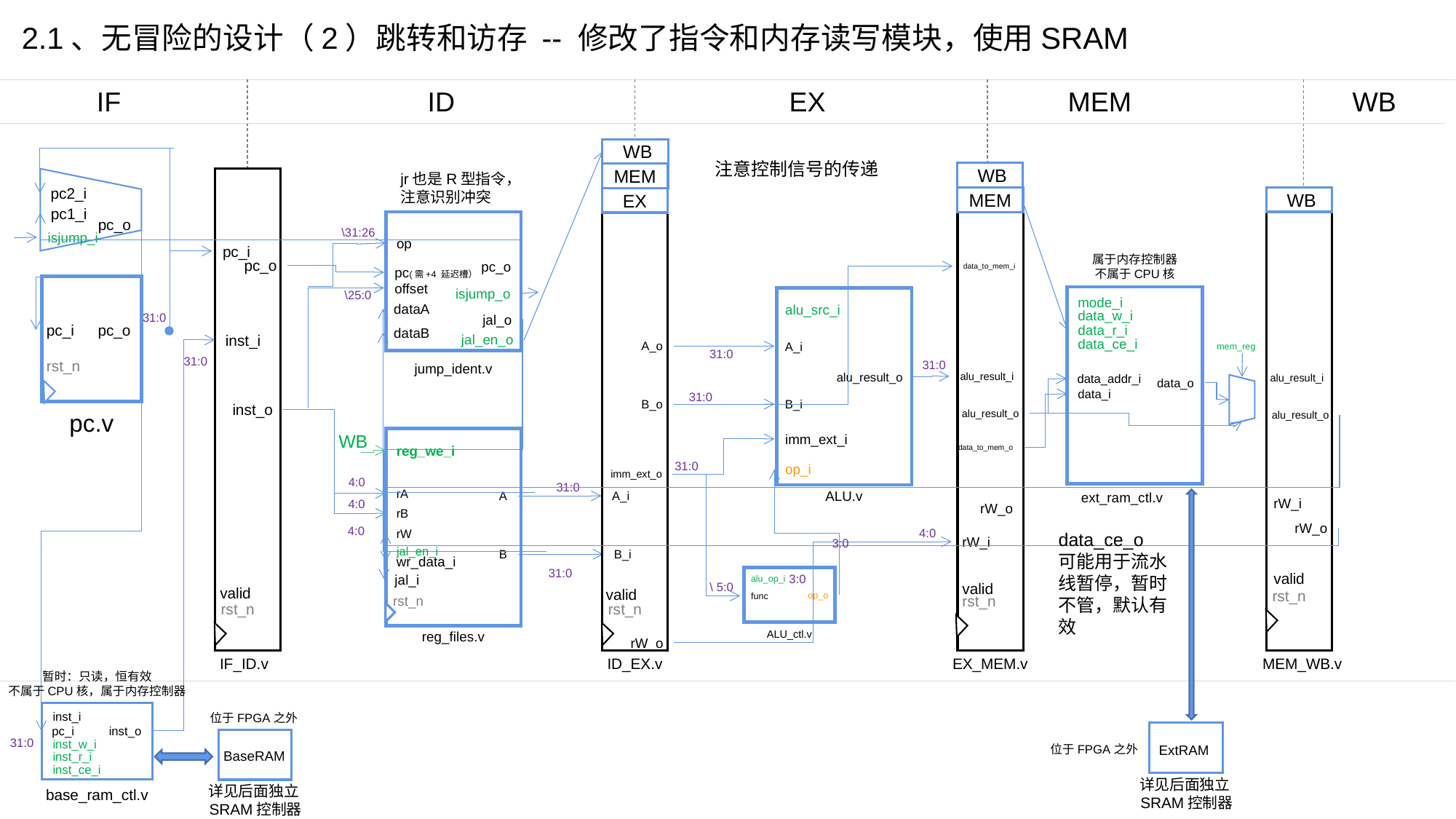

2.1、无冒险的设计（2）跳转和访存 -- 修改了指令和内存读写模块，使用SRAM
IF
ID
EX
MEM
WB
WB

注意控制信号的传递
WB

MEM

jr也是R型指令，注意识别冲突

pc2_i
WB

MEM
EX

pc1_i
pc_o

\31:26
isjump_i
op
pc_i
属于内存控制器
不属于CPU核
pc_o
pc_o
data_to_mem_i
pc(需+4 延迟槽）
offset

isjump_o
\25:0

mode_i
dataA
alu_src_i
data_w_i
31:0
jal_o
pc_i
pc_o
data_r_i
dataB
inst_i
jal_en_o

data_ce_i
A_o
A_i
mem_reg
31:0
31:0
rst_n
31:0
jump_ident.v
alu_result_o
alu_result_i
data_addr_i
alu_result_i
data_o
data_i

31:0

B_i
B_o
inst_o
alu_result_o
pc.v
alu_result_o
WB
imm_ext_i

reg_we_i
data_to_mem_o
31:0
op_i
imm_ext_o
4:0
31:0
rA
ALU.v
A
A_i
ext_ram_ctl.v
rW_i

4:0
rW_o
rB
rW_o
4:0
4:0
rW
data_ce_o
可能用于流水线暂停，暂时不管，默认有效
rW_i
3:0
jal_en_i
B
B_i
wr_data_i
31:0
valid
3:0
jal_i
alu_op_i

\ 5:0
valid
valid
valid
rst_n
op_o
func
rst_n
rst_n
rst_n
rst_n

ALU_ctl.v
reg_files.v

rW_o
IF_ID.v
ID_EX.v
EX_MEM.v
MEM_WB.v
暂时：只读，恒有效
不属于CPU核，属于内存控制器

inst_i
位于FPGA之外
pc_i
inst_o

31:0

inst_w_i
位于FPGA之外
ExtRAM
BaseRAM
inst_r_i

inst_ce_i
详见后面独立SRAM控制器
详见后面独立SRAM控制器
base_ram_ctl.v